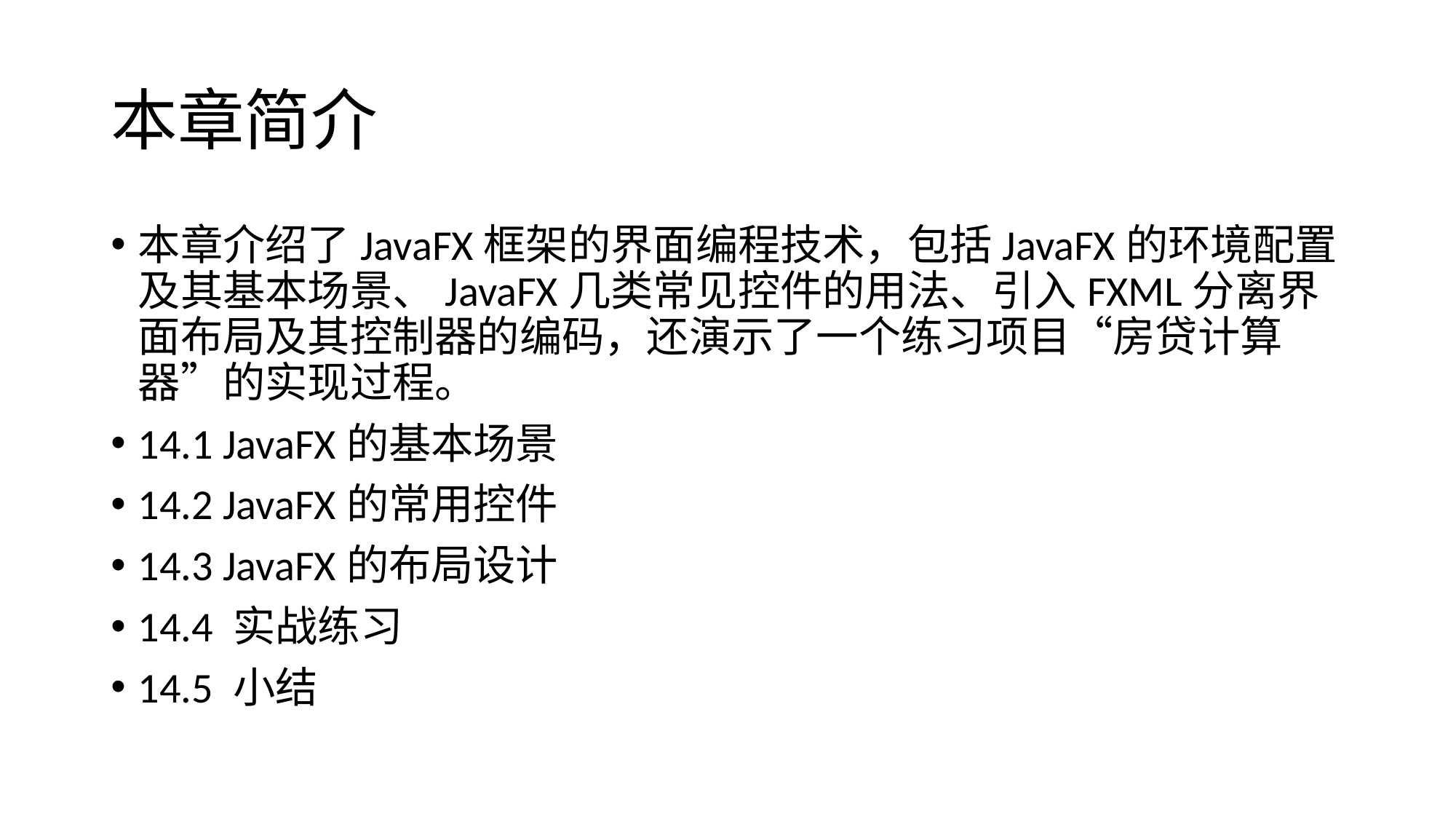

# 本章简介
本章介绍了JavaFX框架的界面编程技术，包括JavaFX的环境配置及其基本场景、JavaFX几类常见控件的用法、引入FXML分离界面布局及其控制器的编码，还演示了一个练习项目“房贷计算器”的实现过程。
14.1 JavaFX的基本场景
14.2 JavaFX的常用控件
14.3 JavaFX的布局设计
14.4 实战练习
14.5 小结